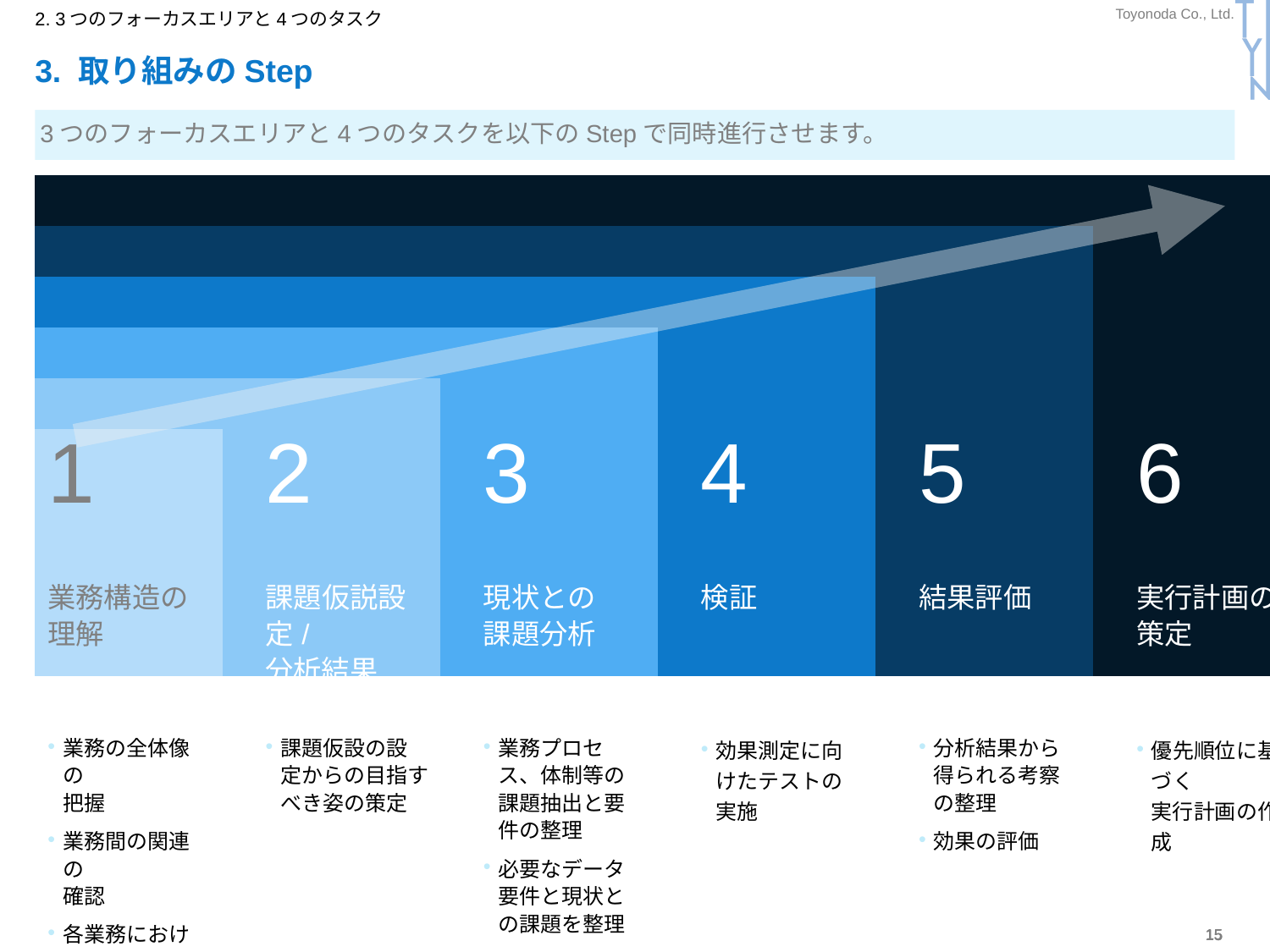

P336
2. 3つのフォーカスエリアと4つのタスク
3. 取り組みのStep
3つのフォーカスエリアと4つのタスクを以下のStepで同時進行させます。
|  |  |  |  |  |  |  |  |  |  |  |
| --- | --- | --- | --- | --- | --- | --- | --- | --- | --- | --- |
|  |  |  |  |  |  |  |  |  |  |  |
|  |  |  |  |  |  |  |  |  |  |  |
|  |  |  |  |  |  |  |  |  |  |  |
|  |  |  |  |  |  |  |  |  |  |  |
| 1 |  | 2 |  | 3 |  | 4 |  | 5 |  | 6 |
| 業務構造の 理解 |  | 課題仮説設定/ 分析結果 |  | 現状との 課題分析 |  | 検証 |  | 結果評価 |  | 実行計画の 策定 |
|  |  |  |  |  |  |  |  |  |  |  |
| 業務の全体像の 把握 業務間の関連の 確認 各業務における 組織構造の確認 |  | 課題仮設の設定からの目指すべき姿の策定 |  | 業務プロセス、体制等の課題抽出と要件の整理 必要なデータ要件と現状との課題を整理 |  | 効果測定に向けたテストの実施 |  | 分析結果から得られる考察の整理 効果の評価 |  | 優先順位に基づく 実行計画の作成 |